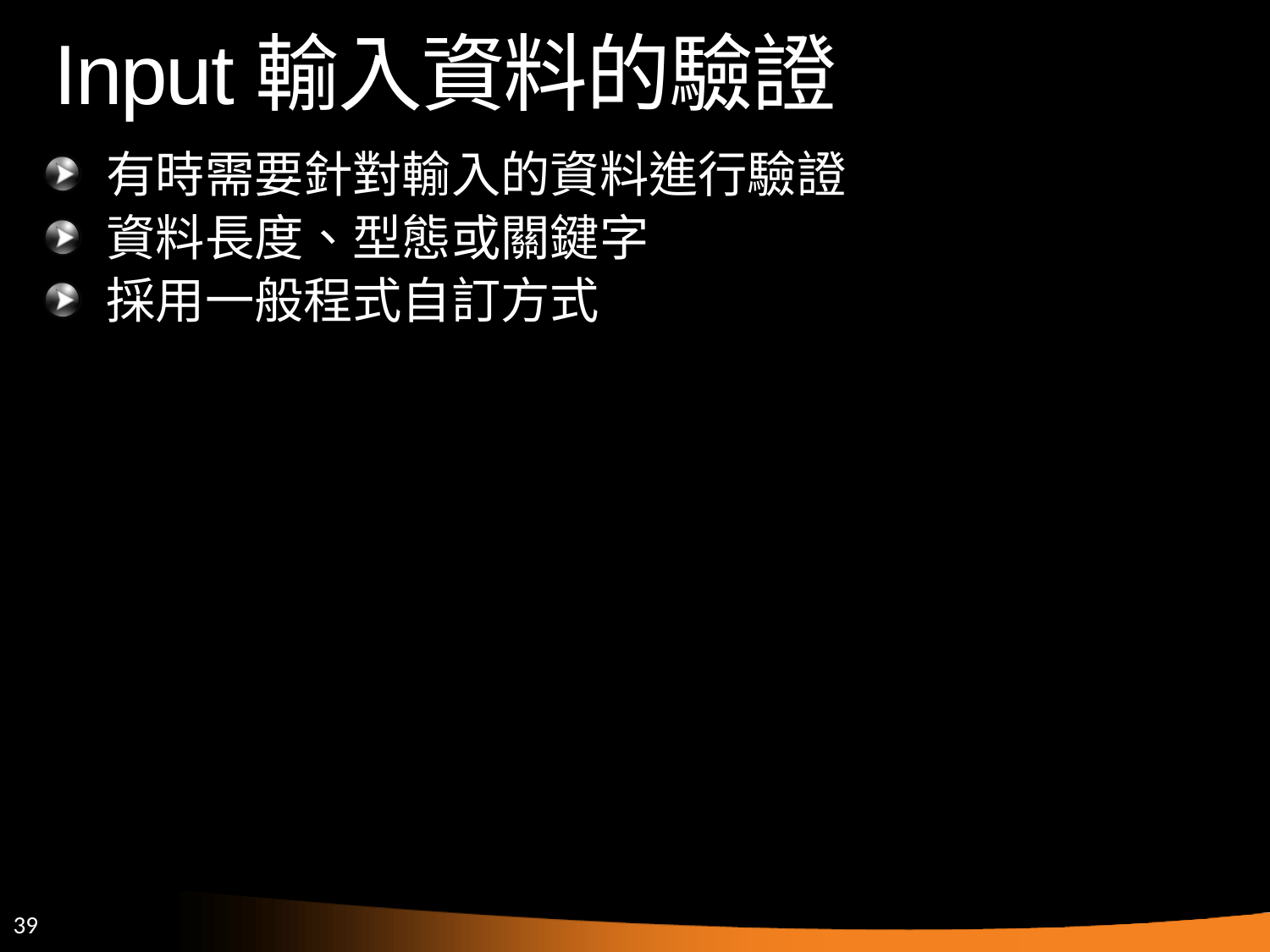

# Input輸入資料的驗證
有時需要針對輸入的資料進行驗證
資料長度、型態或關鍵字
採用一般程式自訂方式